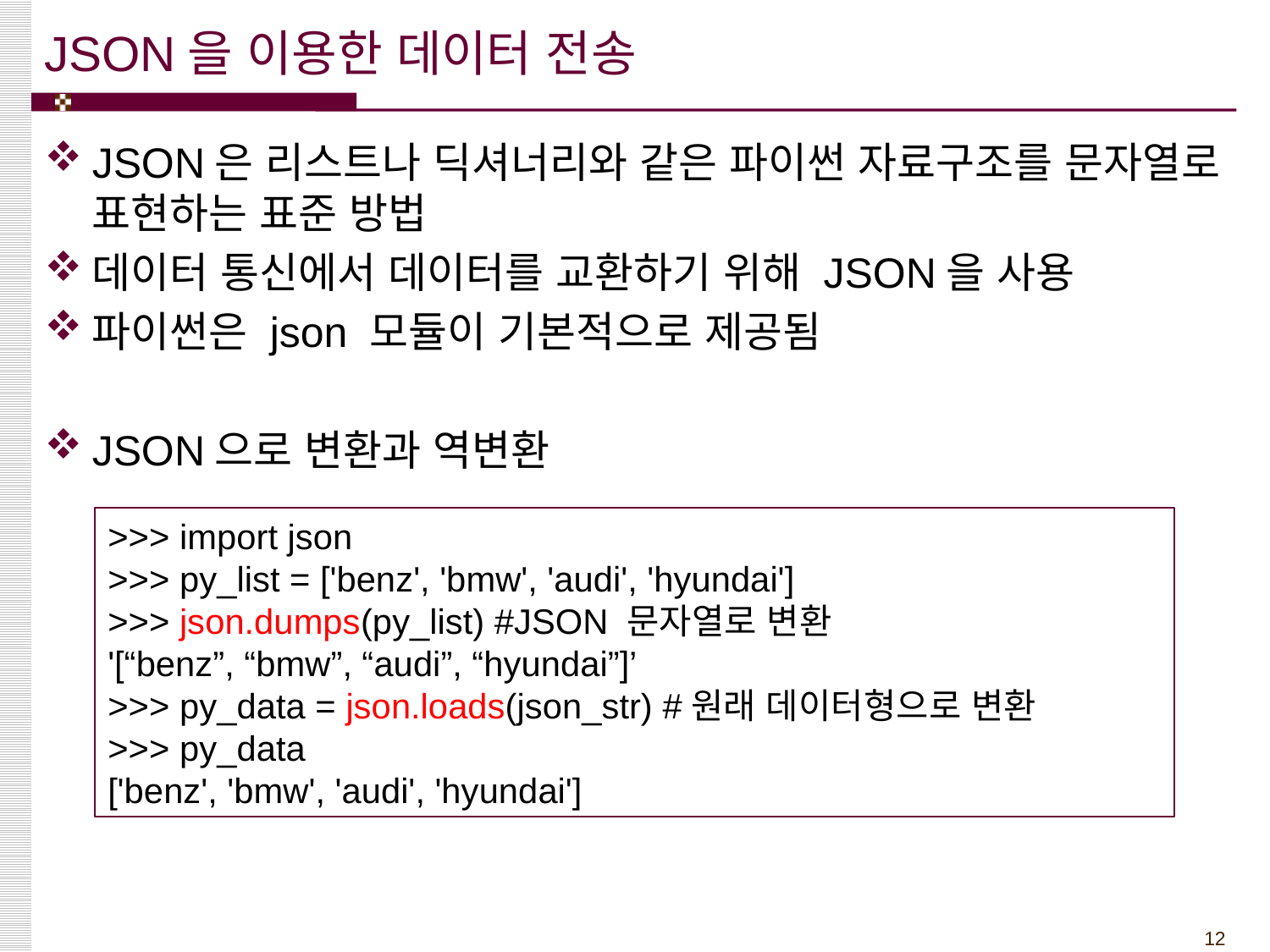

# JSON을 이용한 데이터 전송
JSON은 리스트나 딕셔너리와 같은 파이썬 자료구조를 문자열로 표현하는 표준 방법
데이터 통신에서 데이터를 교환하기 위해 JSON을 사용
파이썬은 json 모듈이 기본적으로 제공됨

JSON으로 변환과 역변환

>>> import json
>>> py_list = ['benz', 'bmw', 'audi', 'hyundai']
>>> json.dumps(py_list) #JSON 문자열로 변환
'[“benz”, “bmw”, “audi”, “hyundai”]’
>>> py_data = json.loads(json_str) #원래 데이터형으로 변환
>>> py_data
['benz', 'bmw', 'audi', 'hyundai']